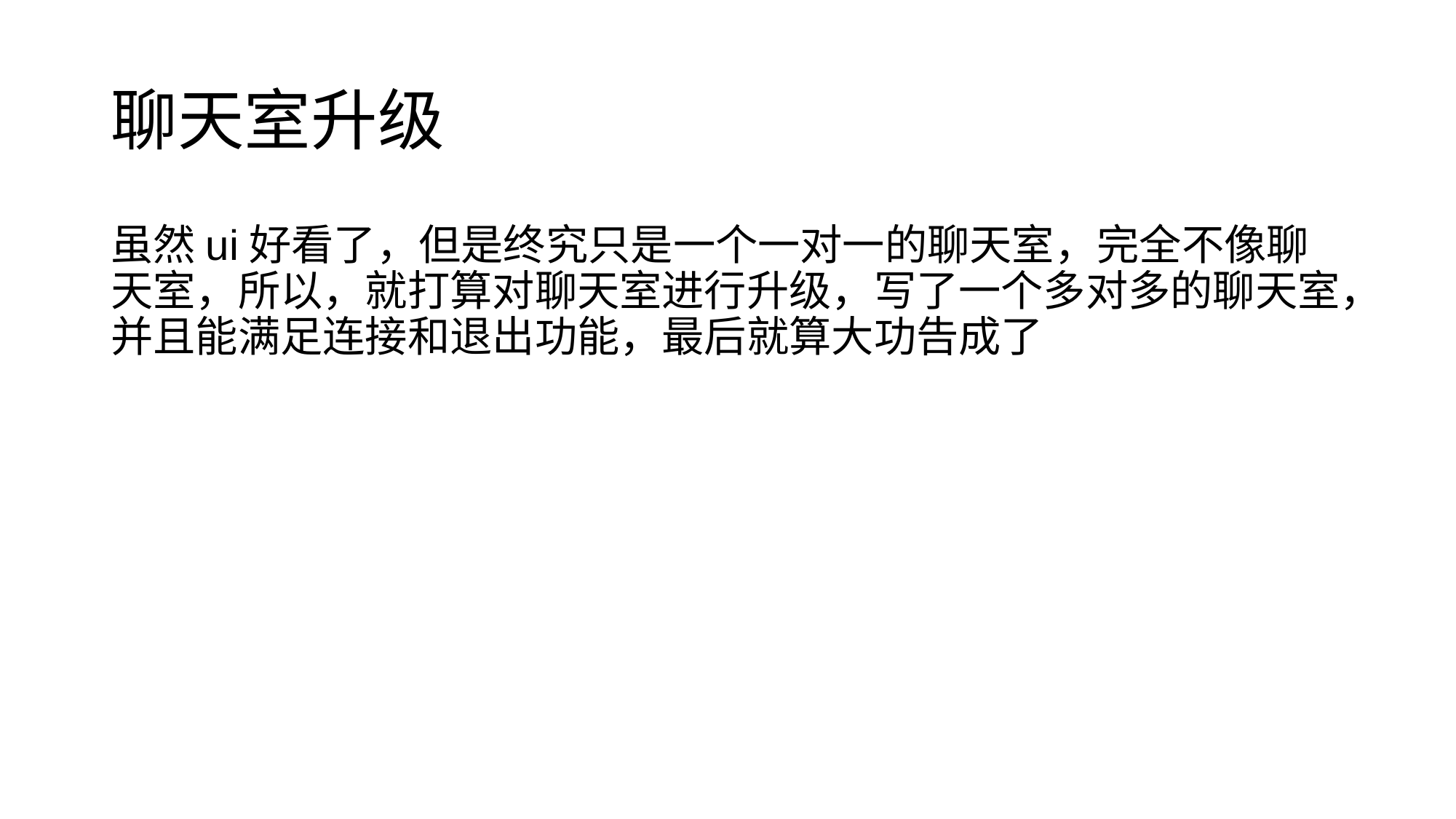

# 聊天室升级
虽然ui好看了，但是终究只是一个一对一的聊天室，完全不像聊天室，所以，就打算对聊天室进行升级，写了一个多对多的聊天室，并且能满足连接和退出功能，最后就算大功告成了